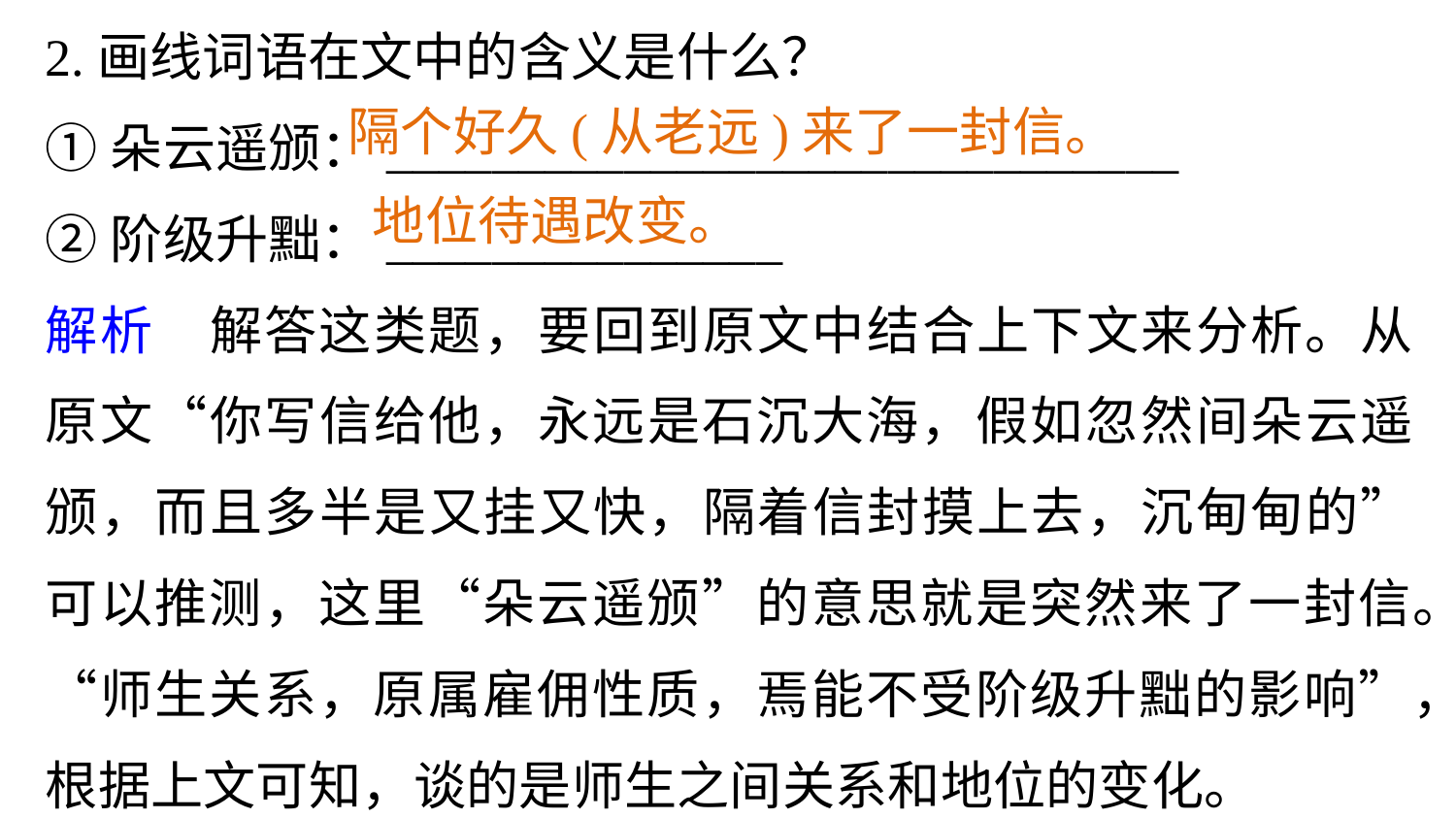

2.画线词语在文中的含义是什么？
①朵云遥颁：______________________________
②阶级升黜：_______________
解析　解答这类题，要回到原文中结合上下文来分析。从原文“你写信给他，永远是石沉大海，假如忽然间朵云遥颁，而且多半是又挂又快，隔着信封摸上去，沉甸甸的”可以推测，这里“朵云遥颁”的意思就是突然来了一封信。“师生关系，原属雇佣性质，焉能不受阶级升黜的影响”，根据上文可知，谈的是师生之间关系和地位的变化。
隔个好久(从老远)来了一封信。
地位待遇改变。